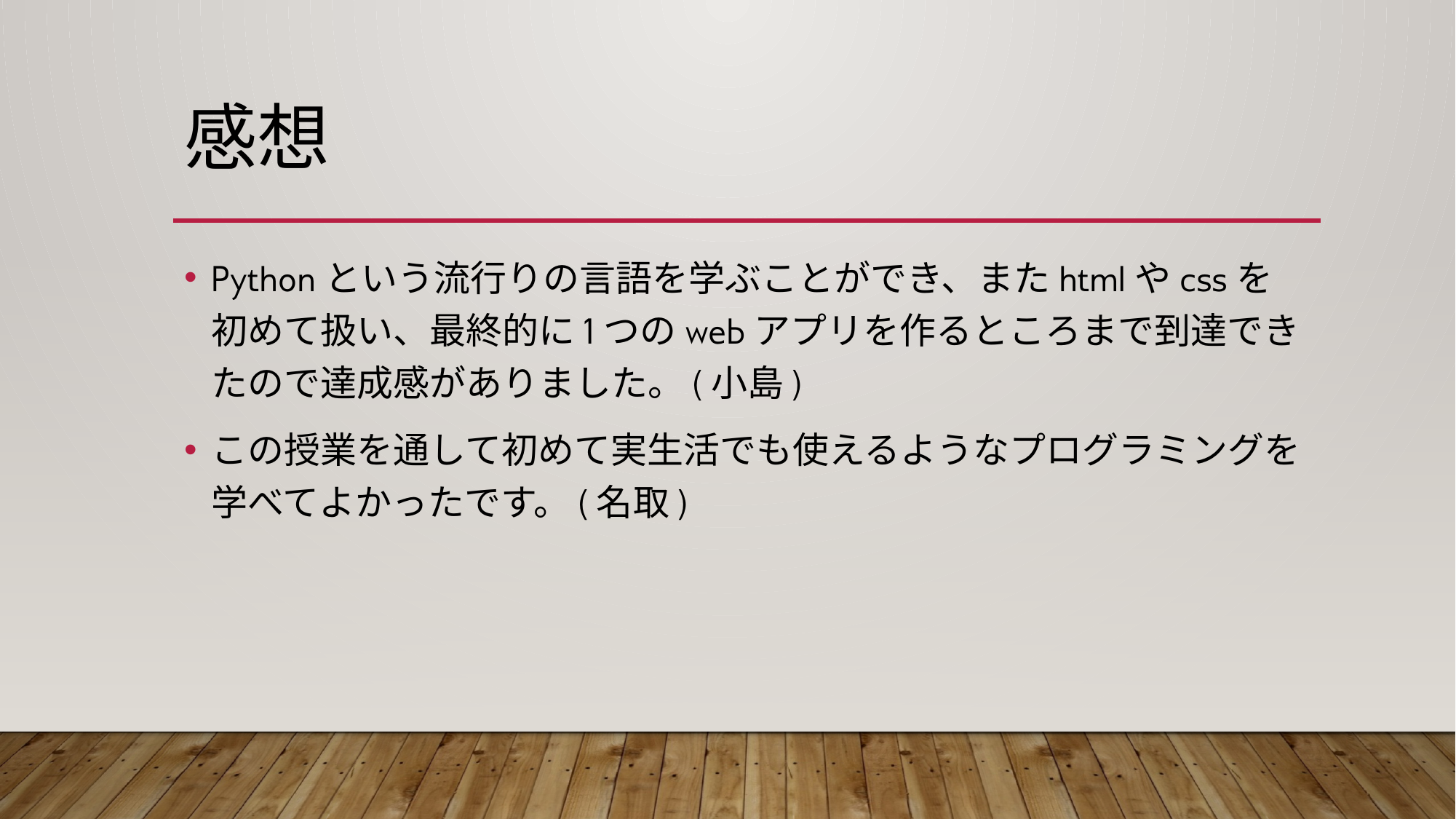

# 感想
Pythonという流行りの言語を学ぶことができ、またhtmlやcssを初めて扱い、最終的に1つのwebアプリを作るところまで到達できたので達成感がありました。(小島)
この授業を通して初めて実生活でも使えるようなプログラミングを学べてよかったです。(名取)